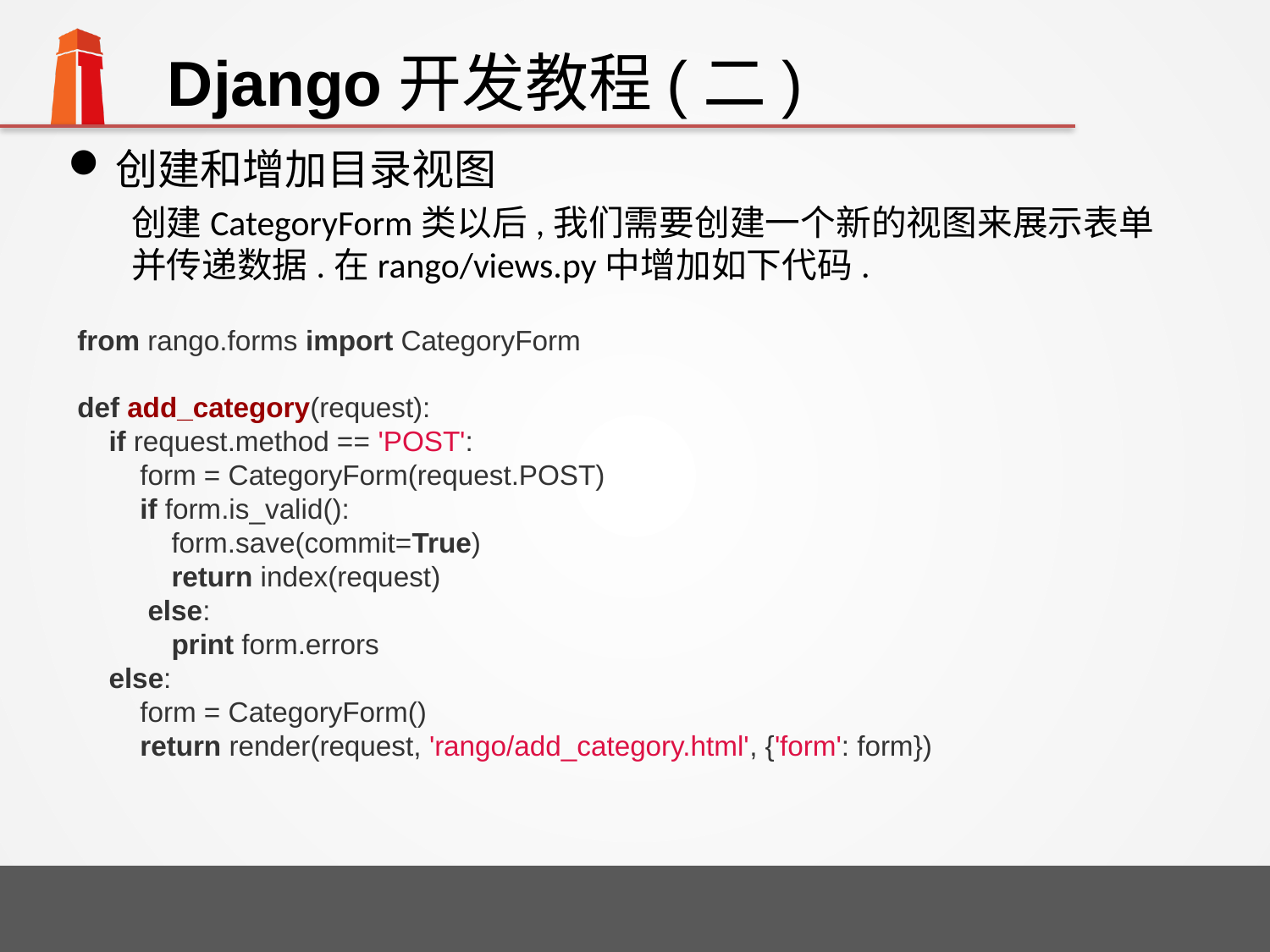

# Django开发教程(二)
创建和增加目录视图
创建CategoryForm类以后,我们需要创建一个新的视图来展示表单并传递数据.在rango/views.py中增加如下代码.
from rango.forms import CategoryForm

def add_category(request):
    if request.method == 'POST':
        form = CategoryForm(request.POST)
        if form.is_valid():
            form.save(commit=True)
            return index(request)
         else:
            print form.errors
    else:
        form = CategoryForm()
        return render(request, 'rango/add_category.html', {'form': form})